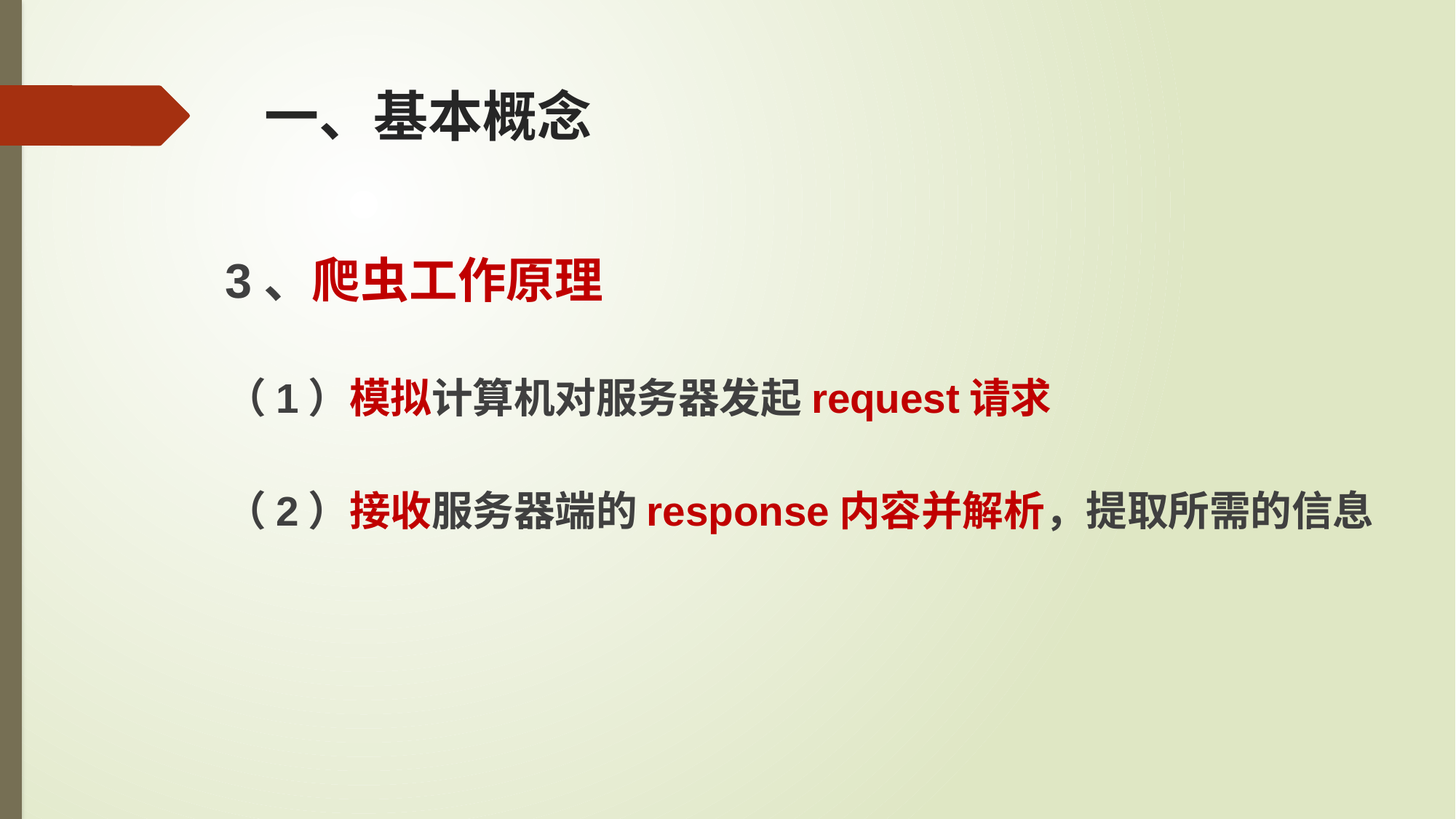

# 一、基本概念
3、爬虫工作原理
（1）模拟计算机对服务器发起request请求
（2）接收服务器端的response内容并解析，提取所需的信息